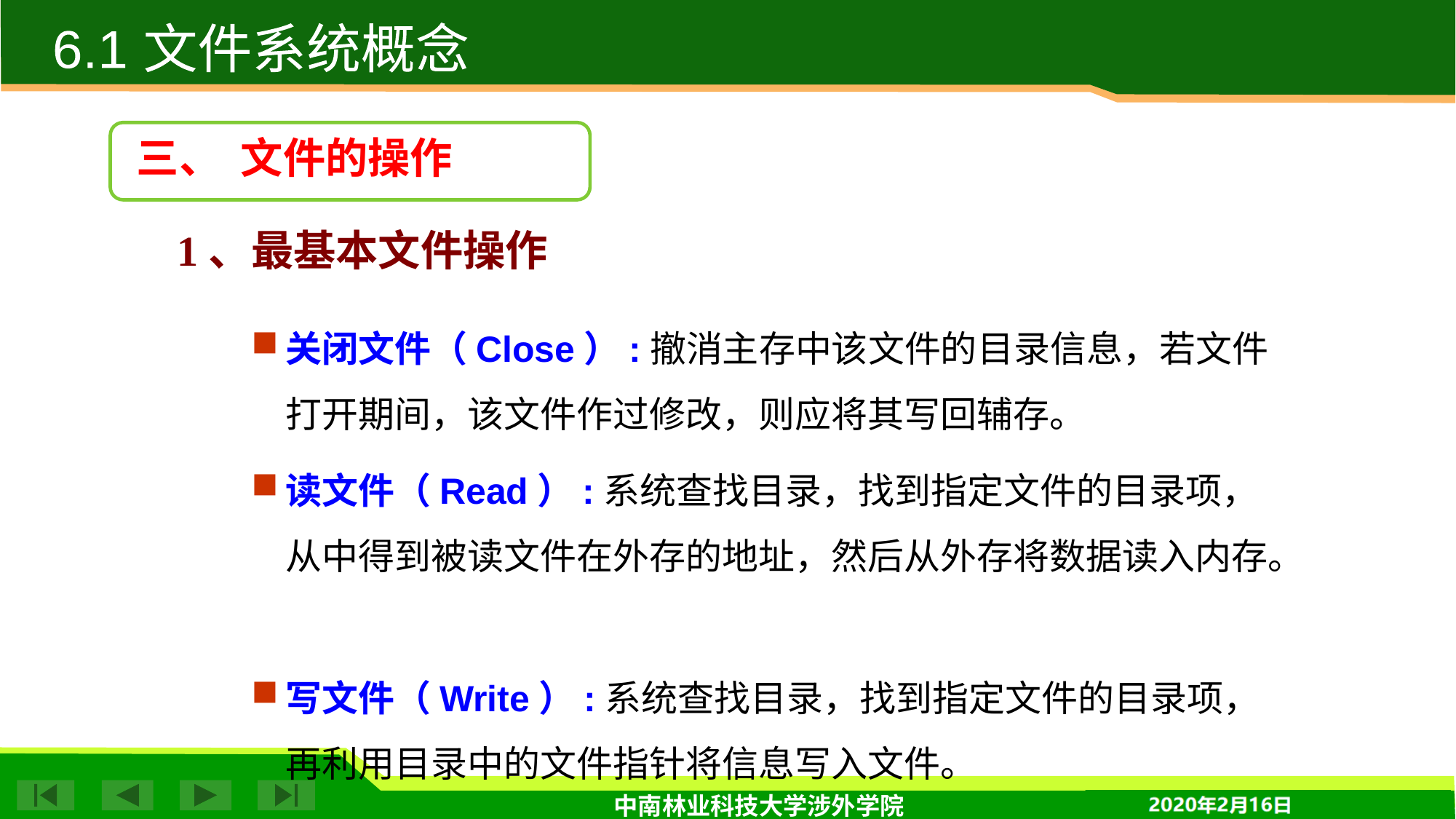

6.1 文件系统概念

三、  文件的操作
1、最基本文件操作
关闭文件（Close）:撤消主存中该文件的目录信息，若文件打开期间，该文件作过修改，则应将其写回辅存。
读文件（Read）:系统查找目录，找到指定文件的目录项，从中得到被读文件在外存的地址，然后从外存将数据读入内存。
写文件（Write）:系统查找目录，找到指定文件的目录项，再利用目录中的文件指针将信息写入文件。